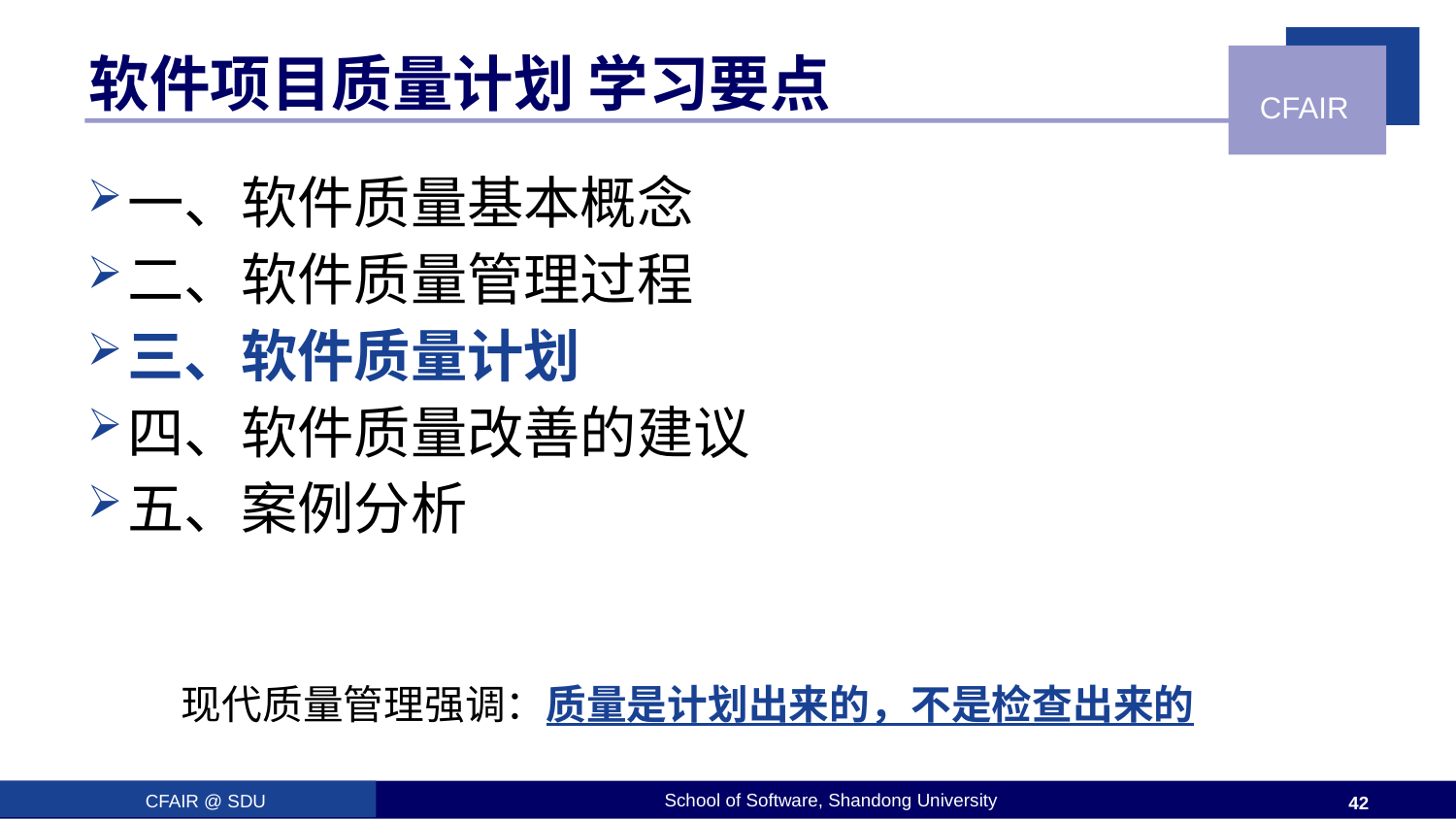

# 软件项目质量计划 学习要点
一、软件质量基本概念
二、软件质量管理过程
三、软件质量计划
四、软件质量改善的建议
五、案例分析

现代质量管理强调：质量是计划出来的，不是检查出来的